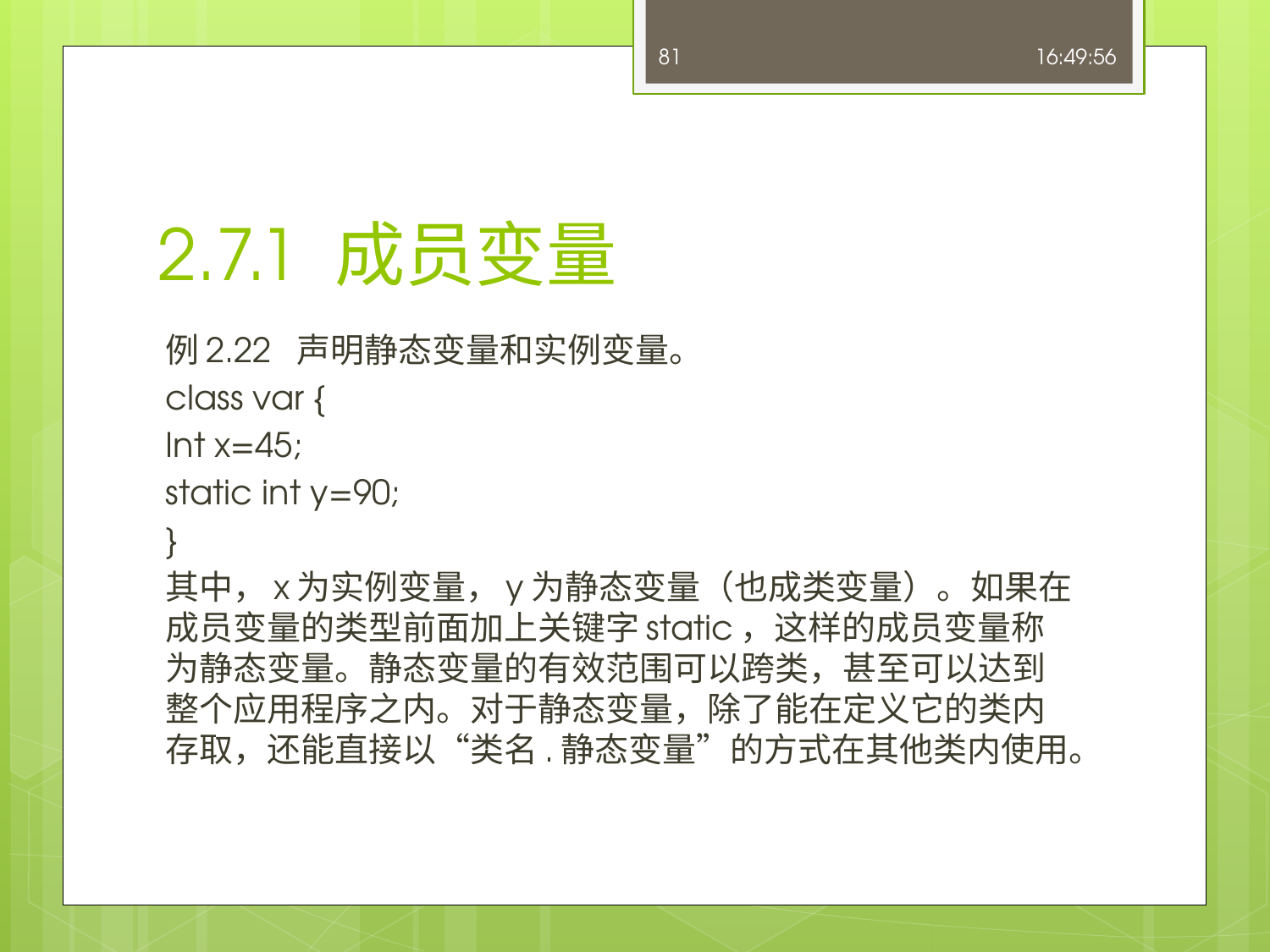

81
16:49:56
# 2.7.1 成员变量
例2.22  声明静态变量和实例变量。
class var {
Int x=45;
static int y=90;
}
其中，x为实例变量，y为静态变量（也成类变量）。如果在成员变量的类型前面加上关键字static，这样的成员变量称为静态变量。静态变量的有效范围可以跨类，甚至可以达到整个应用程序之内。对于静态变量，除了能在定义它的类内存取，还能直接以“类名.静态变量”的方式在其他类内使用。